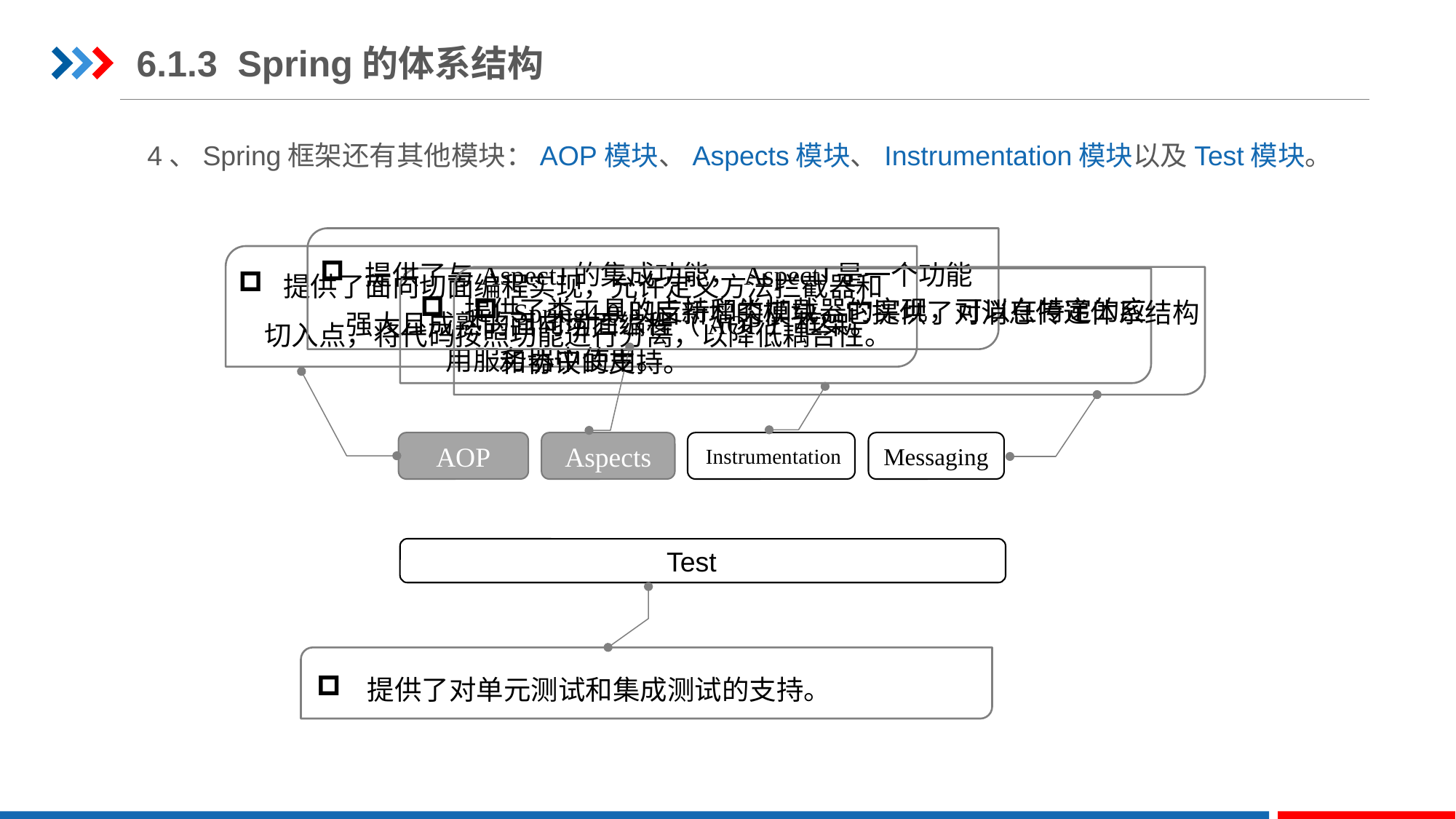

6.1.3  Spring的体系结构
4、Spring框架还有其他模块：AOP模块、Aspects模块、Instrumentation模块以及Test模块。

  提供了与AspectJ的集成功能，AspectJ是一个功能强大且成熟的面向切面编程（AOP）框架。

  提供了面向切面编程实现，允许定义方法拦截器和切入点，将代码按照功能进行分离，以降低耦合性。

  Spring4.0以后新增的模块，它提供了对消息传递体系结构和协议的支持。

  提供了类工具的支持和类加载器的实现，可以在特定的应用服务器中使用。

AOP
Aspects
 Instrumentation
Messaging

 Test
   提供了对单元测试和集成测试的支持。